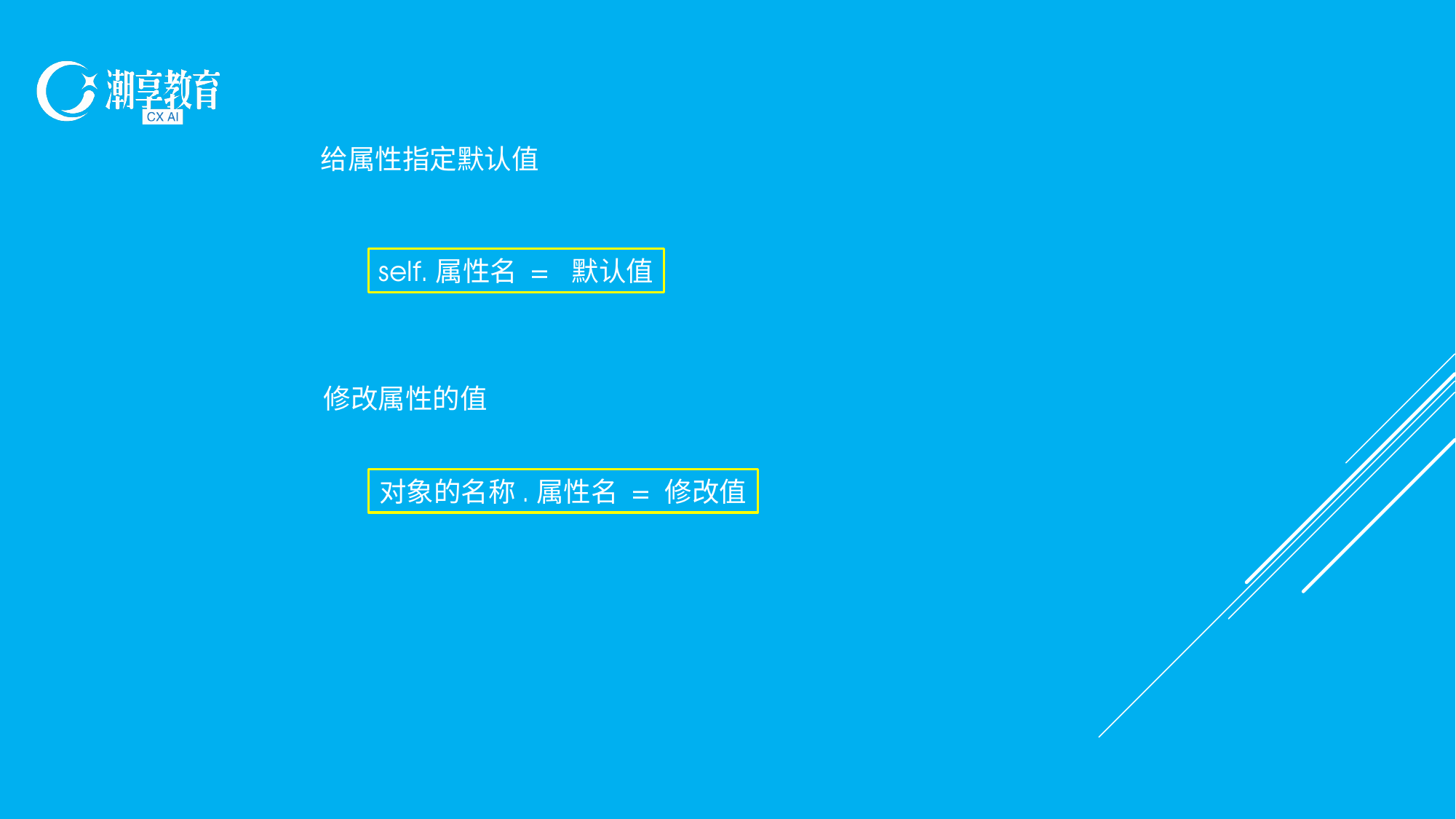

给属性指定默认值
self.属性名 =  默认值
修改属性的值
对象的名称.属性名 = 修改值